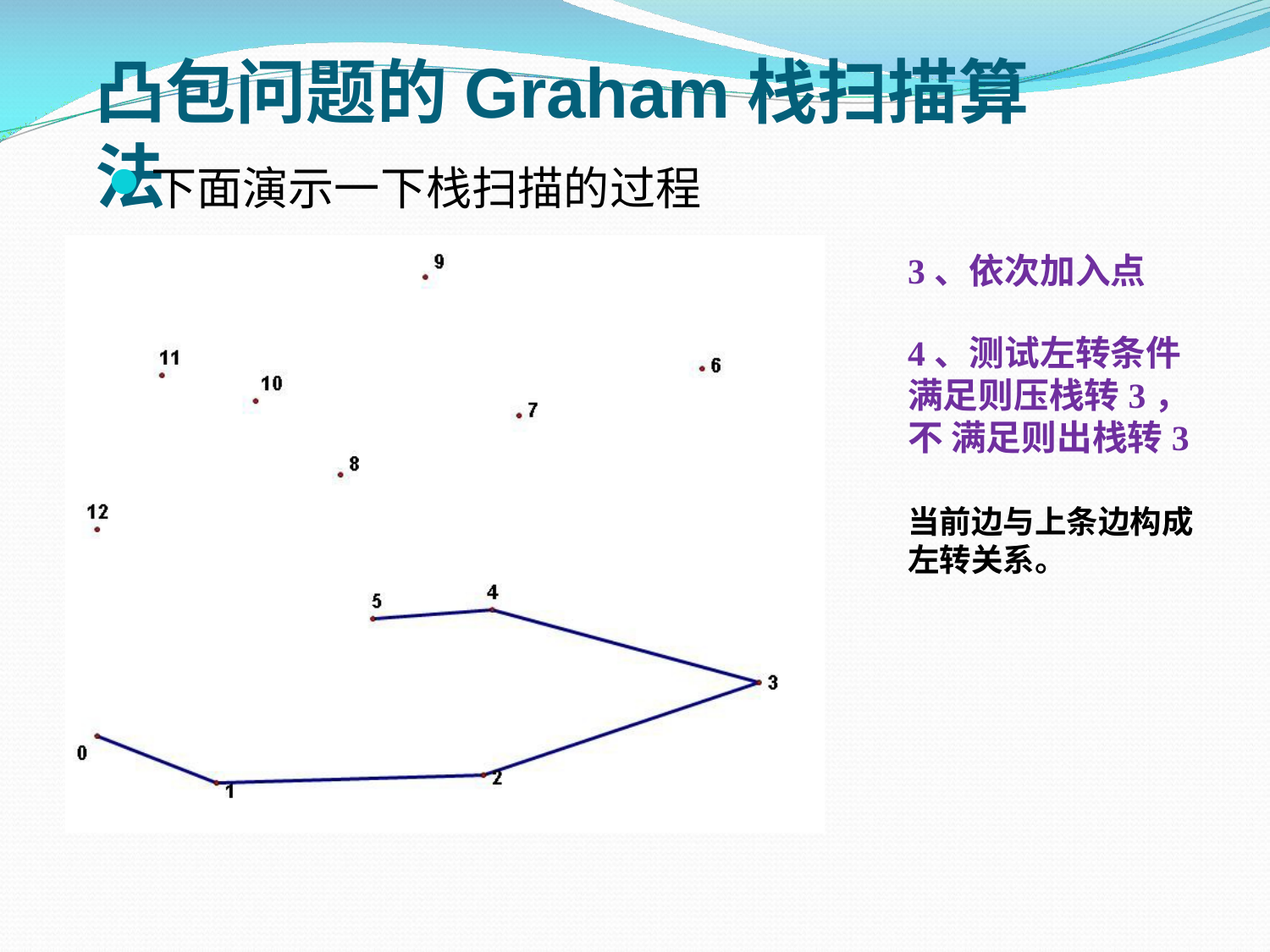

# 凸包问题的Graham栈扫描算法
下面演示一下栈扫描的过程
3、依次加入点

4、测试左转条件 满足则压栈转3，不 满足则出栈转3

当前边与上条边构成 左转关系。